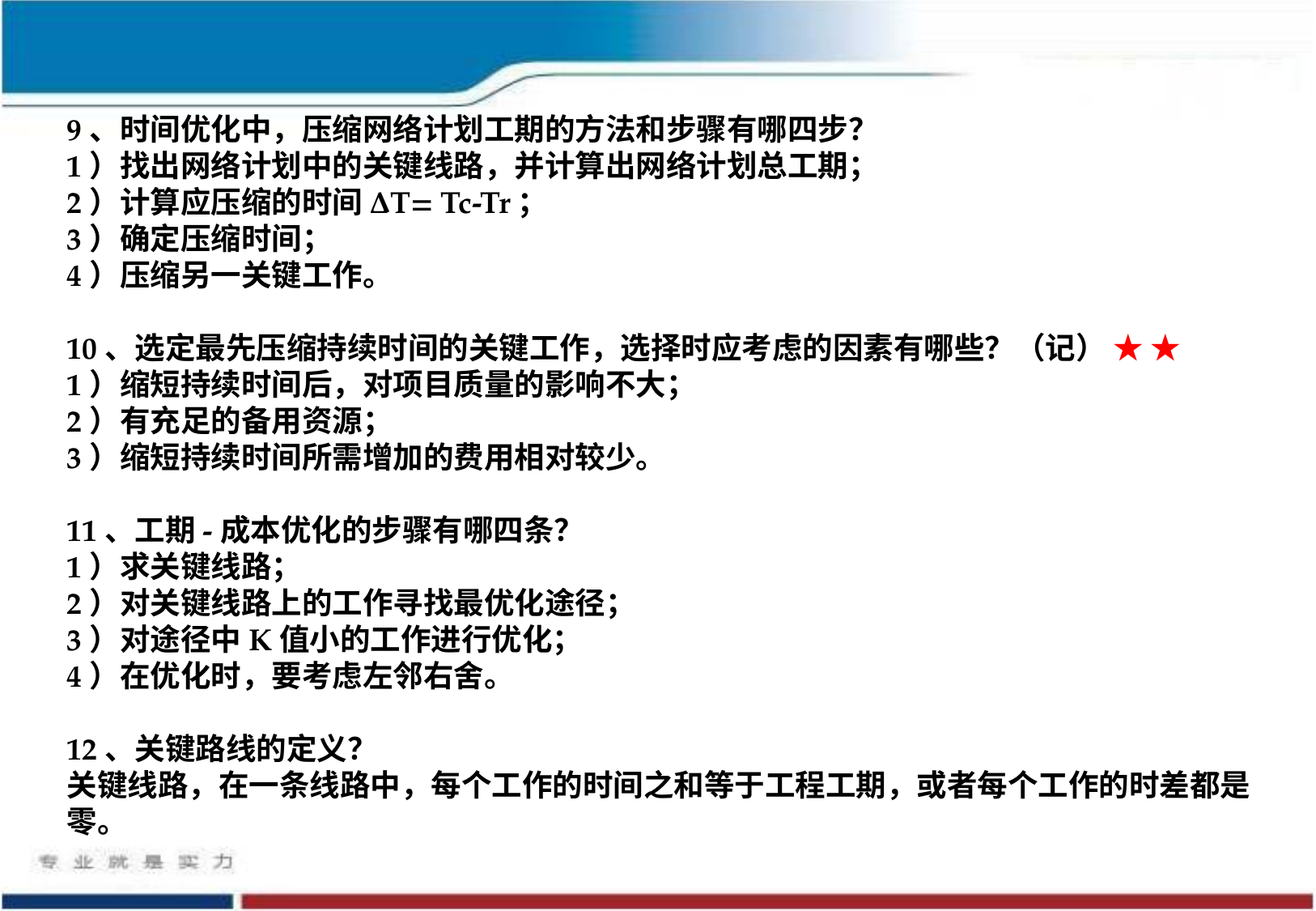

9、时间优化中，压缩网络计划工期的方法和步骤有哪四步？
1）找出网络计划中的关键线路，并计算出网络计划总工期；
2）计算应压缩的时间ΔT= Tc-Tr；
3）确定压缩时间；
4）压缩另一关键工作。

10、选定最先压缩持续时间的关键工作，选择时应考虑的因素有哪些？（记） ★ ★
1）缩短持续时间后，对项目质量的影响不大；
2）有充足的备用资源；
3）缩短持续时间所需增加的费用相对较少。

11、工期-成本优化的步骤有哪四条？
1）求关键线路；
2）对关键线路上的工作寻找最优化途径；
3）对途径中K值小的工作进行优化；
4）在优化时，要考虑左邻右舍。

12、关键路线的定义？
关键线路，在一条线路中，每个工作的时间之和等于工程工期，或者每个工作的时差都是零。